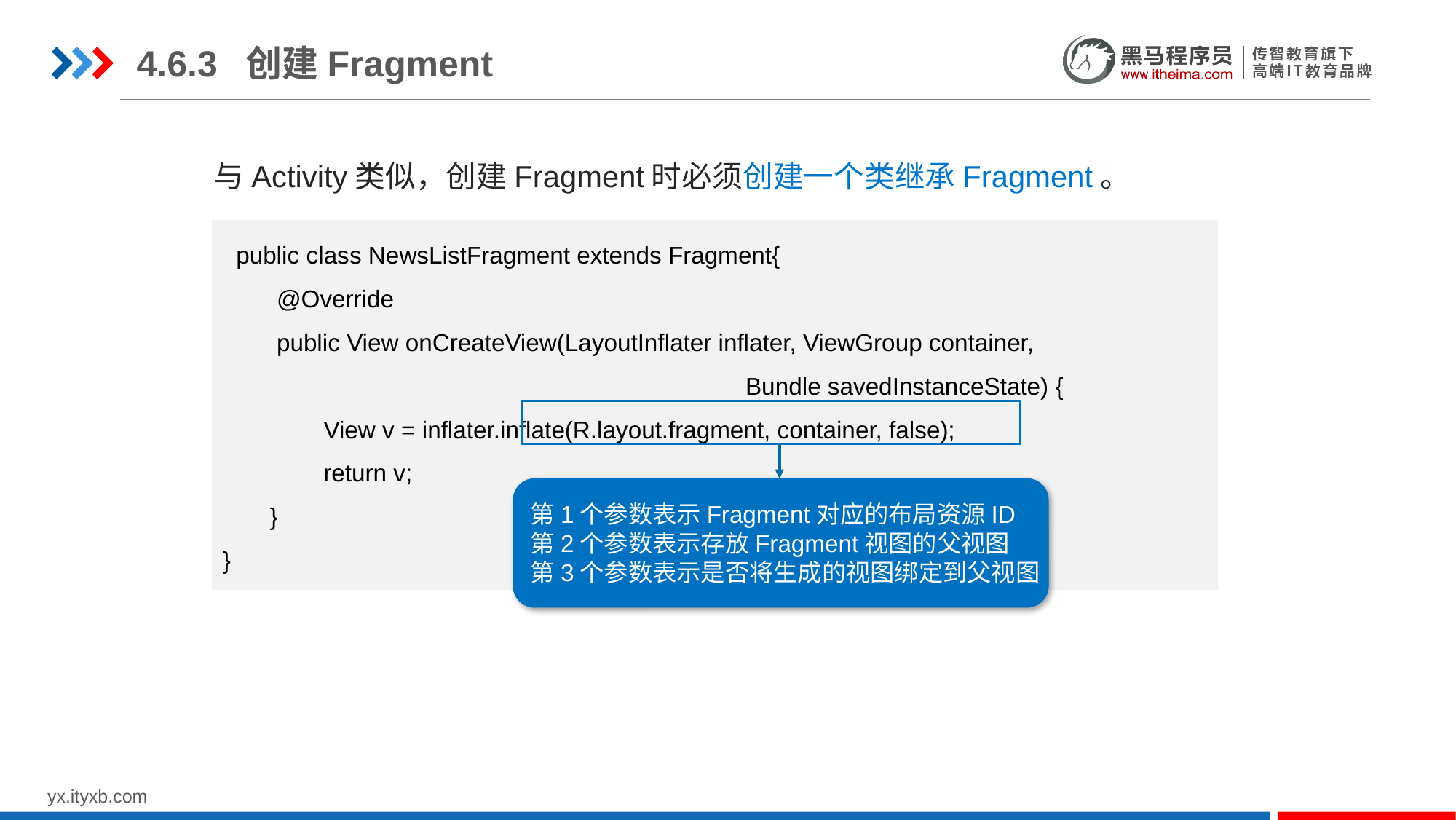

4.6.3	创建Fragment
与Activity类似，创建Fragment时必须创建一个类继承Fragment。
  public class NewsListFragment extends Fragment{
        @Override
        public View onCreateView(LayoutInflater inflater, ViewGroup container,
			                             Bundle savedInstanceState) {
               View v = inflater.inflate(R.layout.fragment, container, false);
               return v;
       }
}

 第1个参数表示Fragment对应的布局资源ID
 第2个参数表示存放Fragment视图的父视图
 第3个参数表示是否将生成的视图绑定到父视图